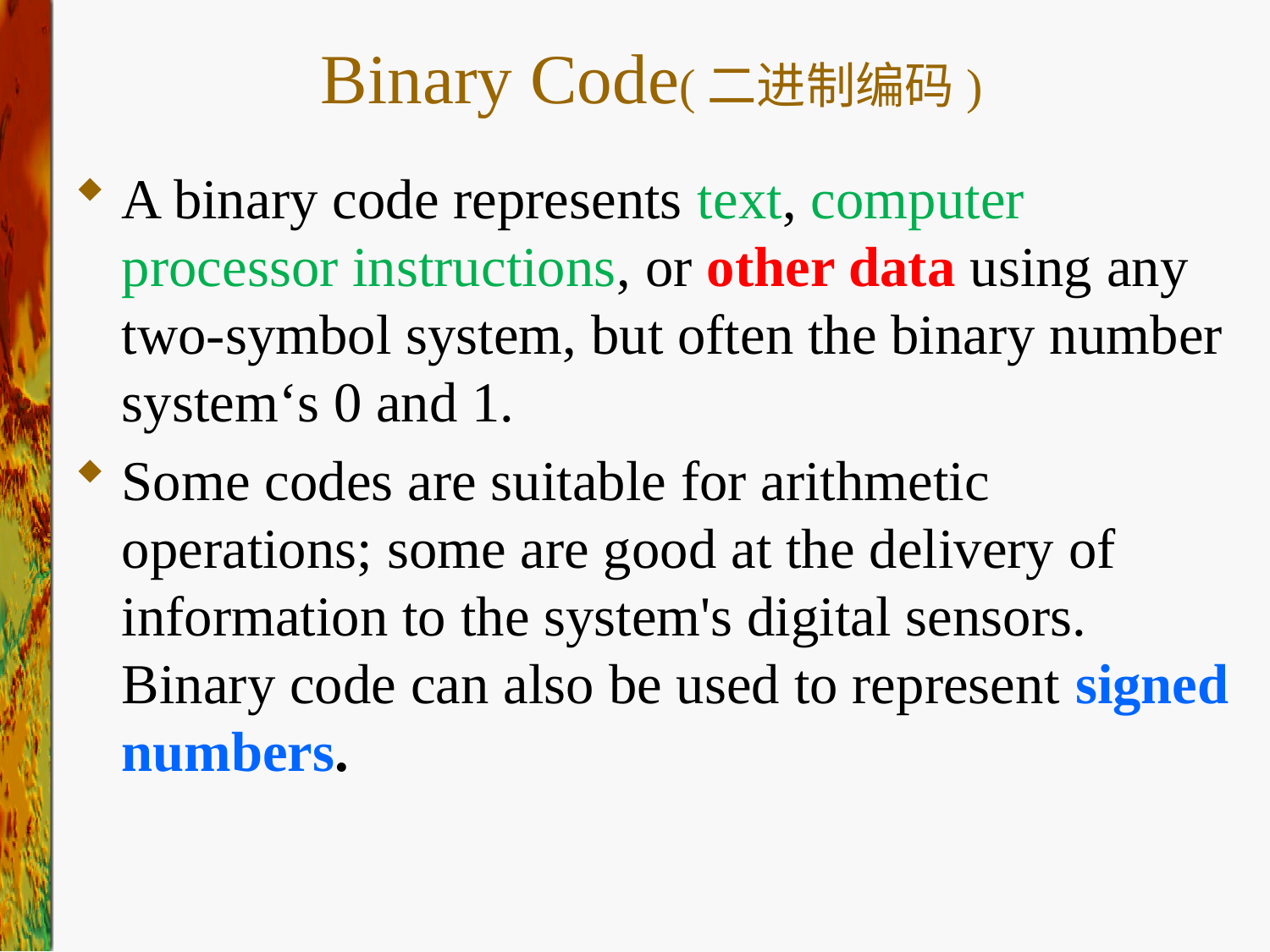

# Binary Code(二进制编码)
A binary code represents text, computer processor instructions, or other data using any two-symbol system, but often the binary number system‘s 0 and 1.
Some codes are suitable for arithmetic operations; some are good at the delivery of information to the system's digital sensors. Binary code can also be used to represent signed numbers.
26